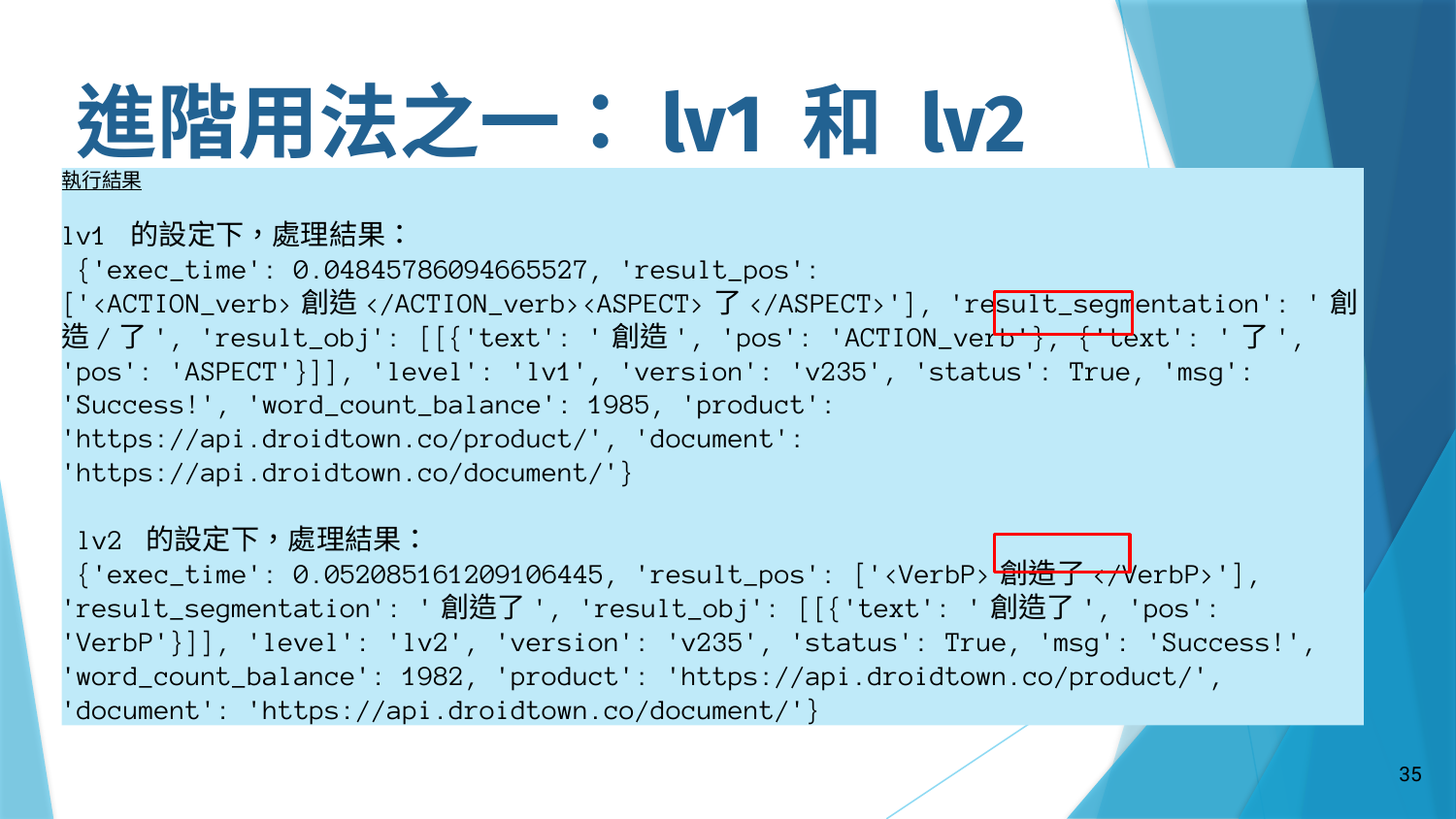

# 進階用法之一：lv1 和 lv2
執行結果

lv1 的設定下，處理結果：
 {'exec_time': 0.04845786094665527, 'result_pos': ['<ACTION_verb>創造</ACTION_verb><ASPECT>了</ASPECT>'], 'result_segmentation': '創造/了', 'result_obj': [[{'text': '創造', 'pos': 'ACTION_verb'}, {'text': '了', 'pos': 'ASPECT'}]], 'level': 'lv1', 'version': 'v235', 'status': True, 'msg': 'Success!', 'word_count_balance': 1985, 'product': 'https://api.droidtown.co/product/', 'document': 'https://api.droidtown.co/document/'}

 lv2 的設定下，處理結果：
 {'exec_time': 0.052085161209106445, 'result_pos': ['<VerbP>創造了</VerbP>'], 'result_segmentation': '創造了', 'result_obj': [[{'text': '創造了', 'pos': 'VerbP'}]], 'level': 'lv2', 'version': 'v235', 'status': True, 'msg': 'Success!', 'word_count_balance': 1982, 'product': 'https://api.droidtown.co/product/', 'document': 'https://api.droidtown.co/document/'}

35